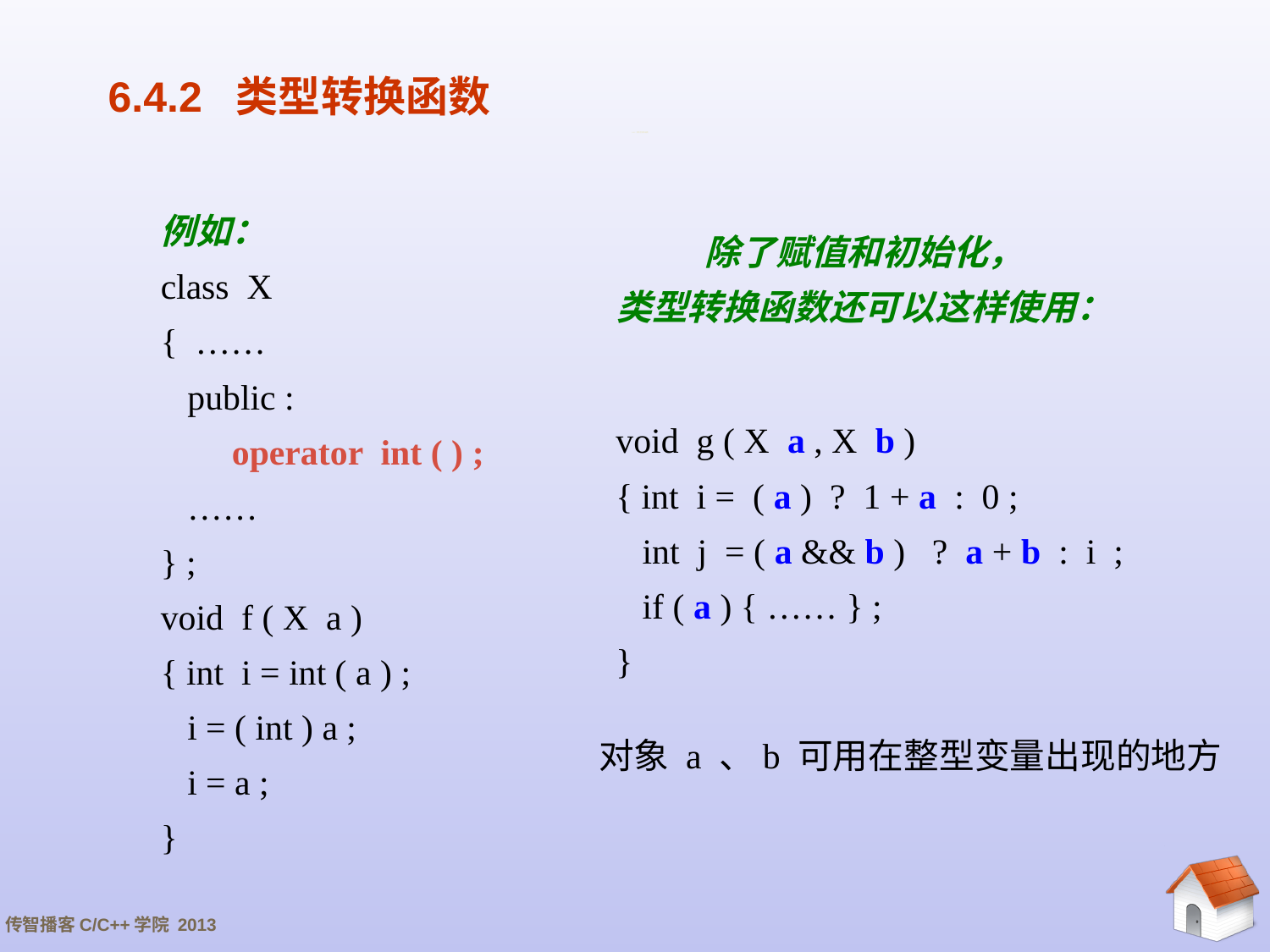

6.4.2  类型转换函数
# 6.4.2  类类型转换函数
例如：
class  X
{  ……
   public :
        operator  int ( ) ;
   ……
} ;
void  f ( X  a )
{ int  i = int ( a ) ;
   i = ( int ) a ;
   i = a ;
}
除了赋值和初始化，
类型转换函数还可以这样使用：
void  g ( X  a , X  b )
{ int  i =  ( a )  ?  1 + a  :  0 ;
   int  j  = ( a && b )   ?  a + b  :  i  ;
   if ( a ) { …… } ;
}
对象 a 、b 可用在整型变量出现的地方